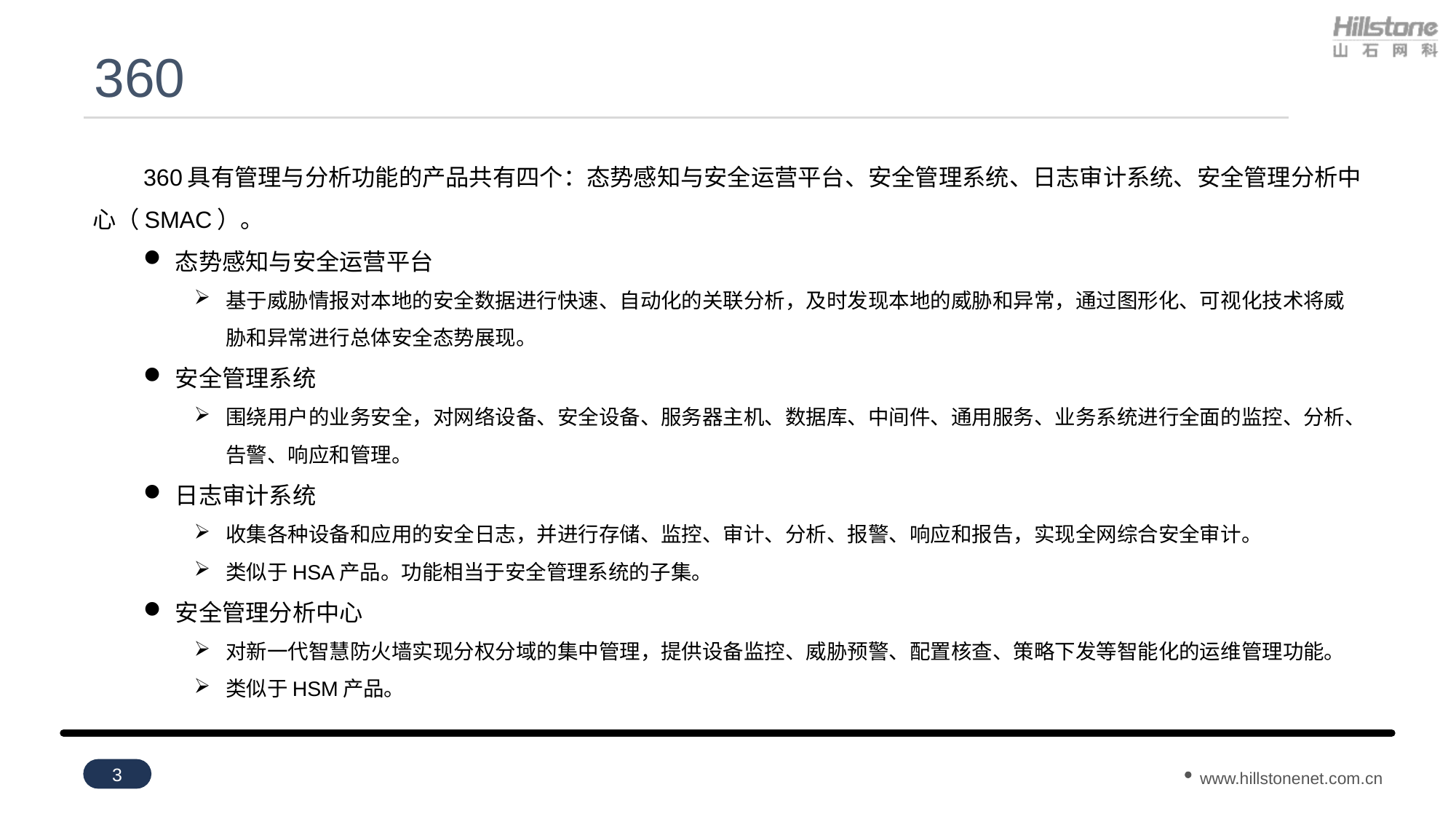

# 360
360具有管理与分析功能的产品共有四个：态势感知与安全运营平台、安全管理系统、日志审计系统、安全管理分析中心（SMAC）。
态势感知与安全运营平台
基于威胁情报对本地的安全数据进行快速、自动化的关联分析，及时发现本地的威胁和异常，通过图形化、可视化技术将威胁和异常进行总体安全态势展现。
安全管理系统
围绕用户的业务安全，对网络设备、安全设备、服务器主机、数据库、中间件、通用服务、业务系统进行全面的监控、分析、告警、响应和管理。
日志审计系统
收集各种设备和应用的安全日志，并进行存储、监控、审计、分析、报警、响应和报告，实现全网综合安全审计。
类似于HSA产品。功能相当于安全管理系统的子集。
安全管理分析中心
对新一代智慧防火墙实现分权分域的集中管理，提供设备监控、威胁预警、配置核查、策略下发等智能化的运维管理功能。
类似于HSM产品。
3